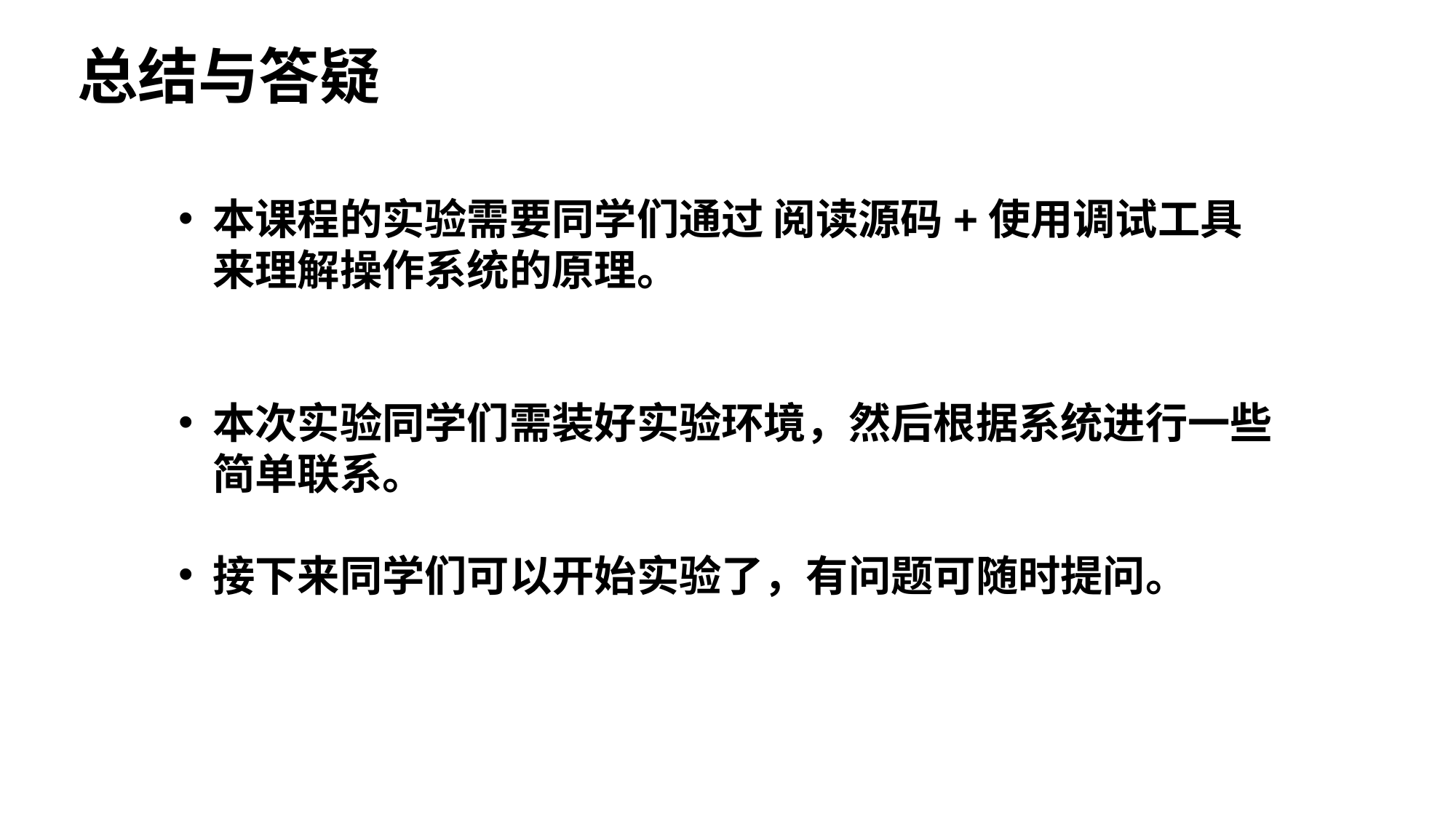

# 总结与答疑
本课程的实验需要同学们通过 阅读源码+使用调试工具 来理解操作系统的原理。

本次实验同学们需装好实验环境，然后根据系统进行一些简单联系。

接下来同学们可以开始实验了，有问题可随时提问。